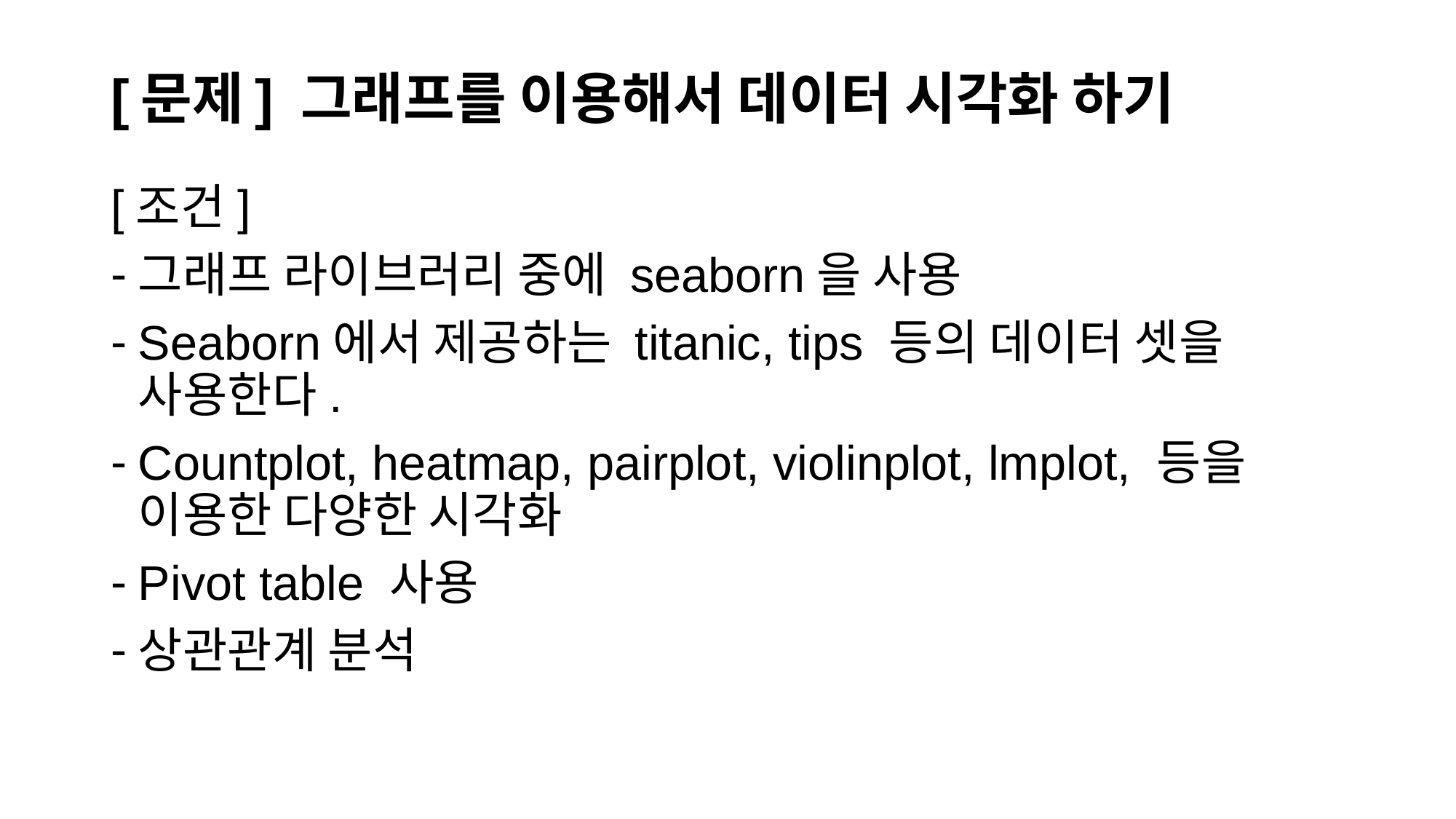

# [문제] 그래프를 이용해서 데이터 시각화 하기
[조건]
그래프 라이브러리 중에 seaborn을 사용
Seaborn에서 제공하는 titanic, tips 등의 데이터 셋을 사용한다.
Countplot, heatmap, pairplot, violinplot, lmplot, 등을 이용한 다양한 시각화
Pivot table 사용
상관관계 분석